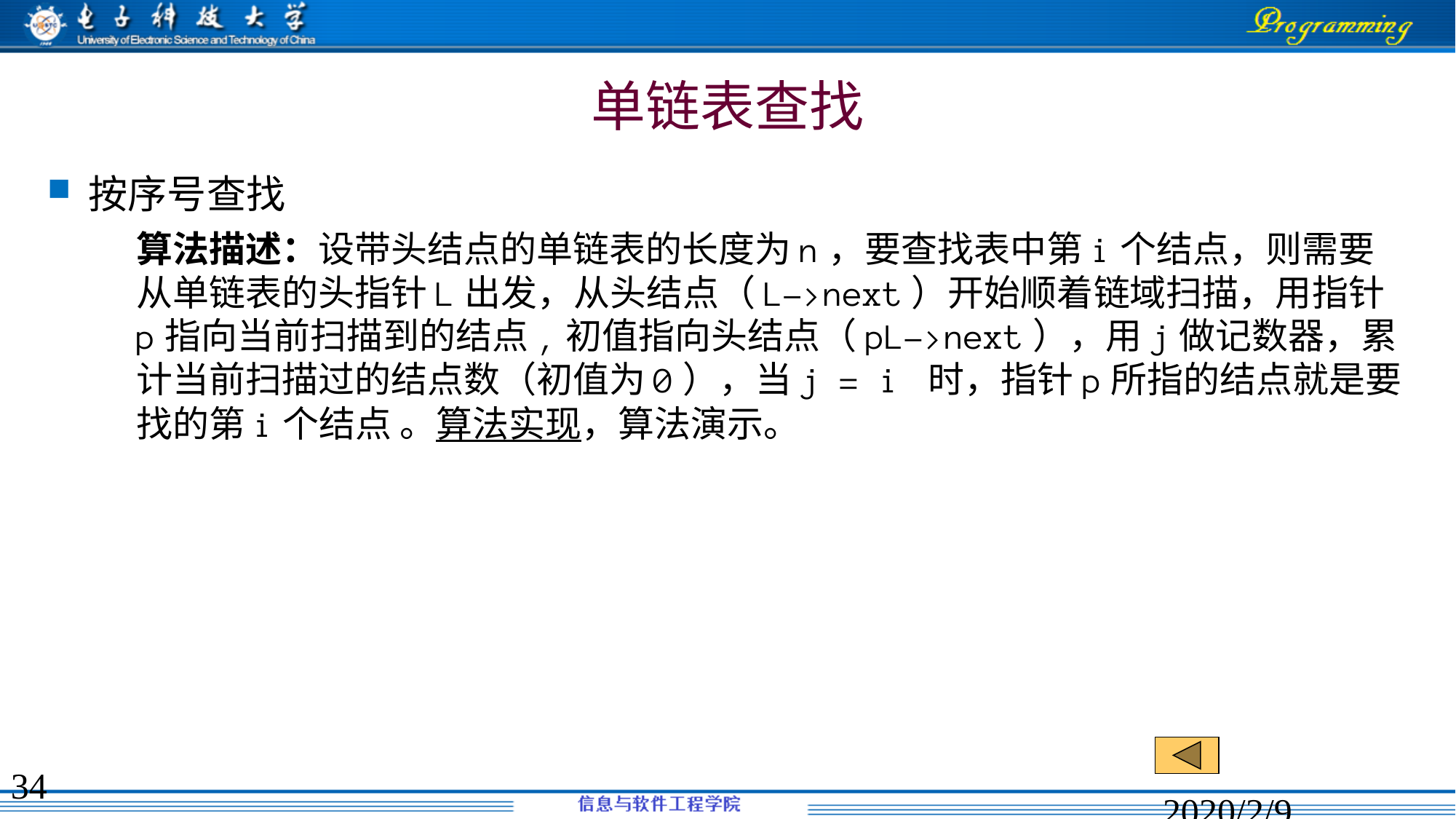

# 单链表查找
按序号查找
	算法描述：设带头结点的单链表的长度为n，要查找表中第i个结点，则需要从单链表的头指针L出发，从头结点（L->next）开始顺着链域扫描，用指针p指向当前扫描到的结点,初值指向头结点（pL->next），用j做记数器，累计当前扫描过的结点数（初值为0），当j = i 时，指针p所指的结点就是要找的第i个结点 。算法实现，算法演示。

34
2020/2/9